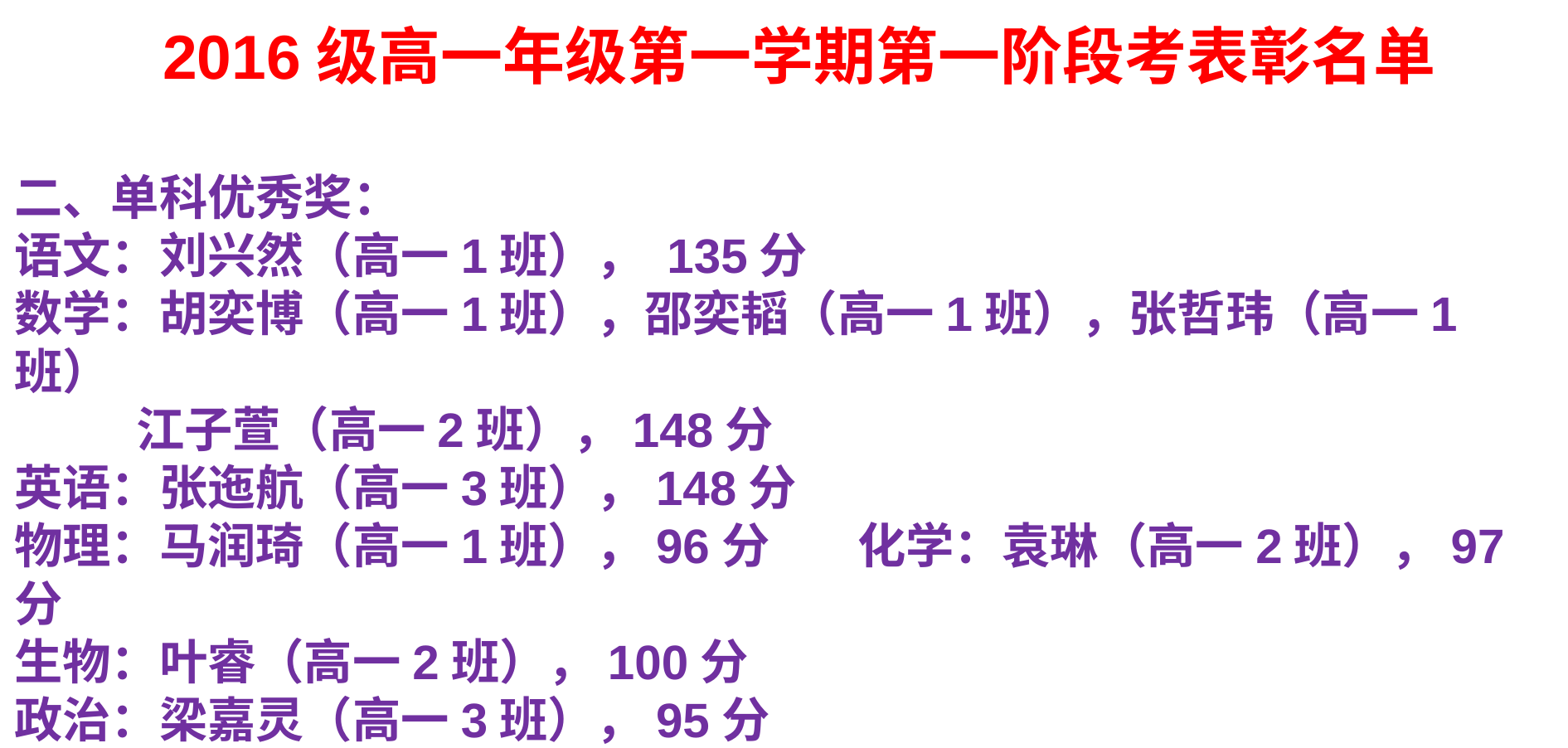

2016级高一年级第一学期第一阶段考表彰名单

二、单科优秀奖：
语文：刘兴然（高一1班）， 135分
数学：胡奕博（高一1班），邵奕韬（高一1班），张哲玮（高一1班）
          江子萱（高一2班），148分
英语：张迤航（高一3班），148分
物理：马润琦（高一1班），96分        化学：袁琳（高一2班），97分
生物：叶睿（高一2班），100分
政治：梁嘉灵（高一3班），95分
历史：陈慧淇（高一1班），张梓雯（高一3班），98.5分
地理：牛星淇（高一7班），98分